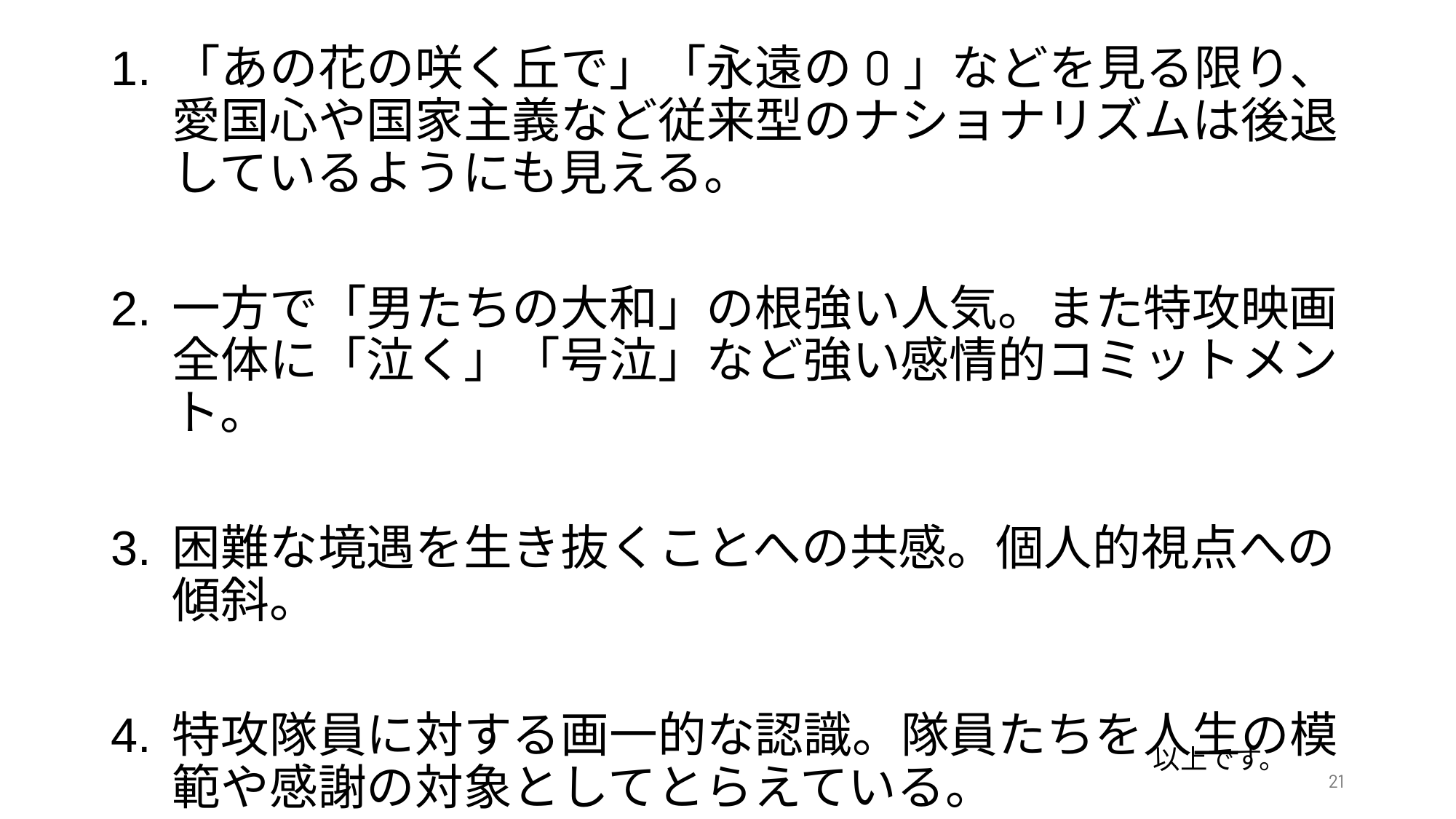

「あの花の咲く丘で」「永遠の0」などを見る限り、愛国心や国家主義など従来型のナショナリズムは後退しているようにも見える。

一方で「男たちの大和」の根強い人気。また特攻映画全体に「泣く」「号泣」など強い感情的コミットメント。

困難な境遇を生き抜くことへの共感。個人的視点への傾斜。

特攻隊員に対する画一的な認識。隊員たちを人生の模範や感謝の対象としてとらえている。
以上です。
21